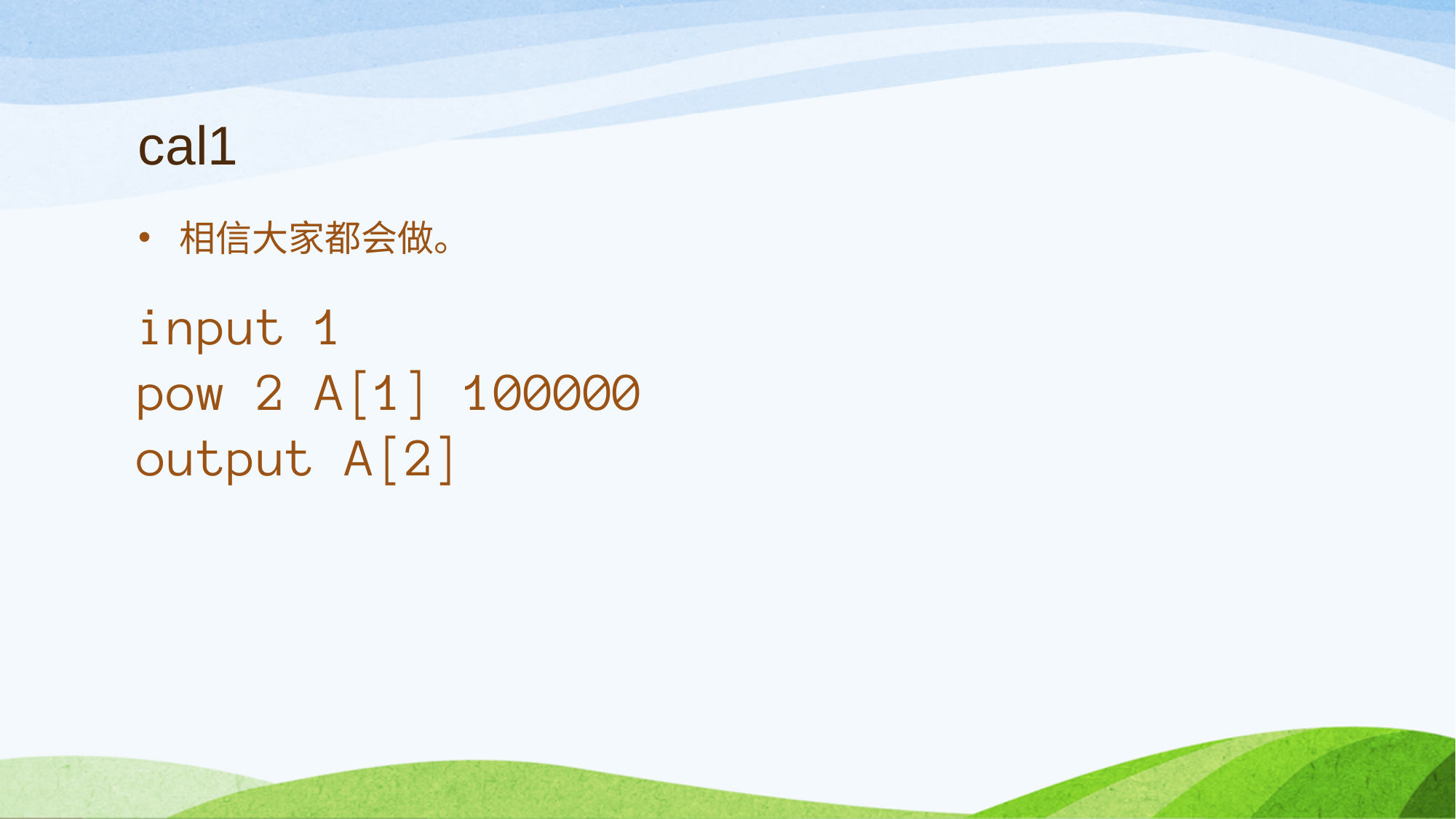

# cal1
相信大家都会做。
input 1
pow 2 A[1] 100000
output A[2]